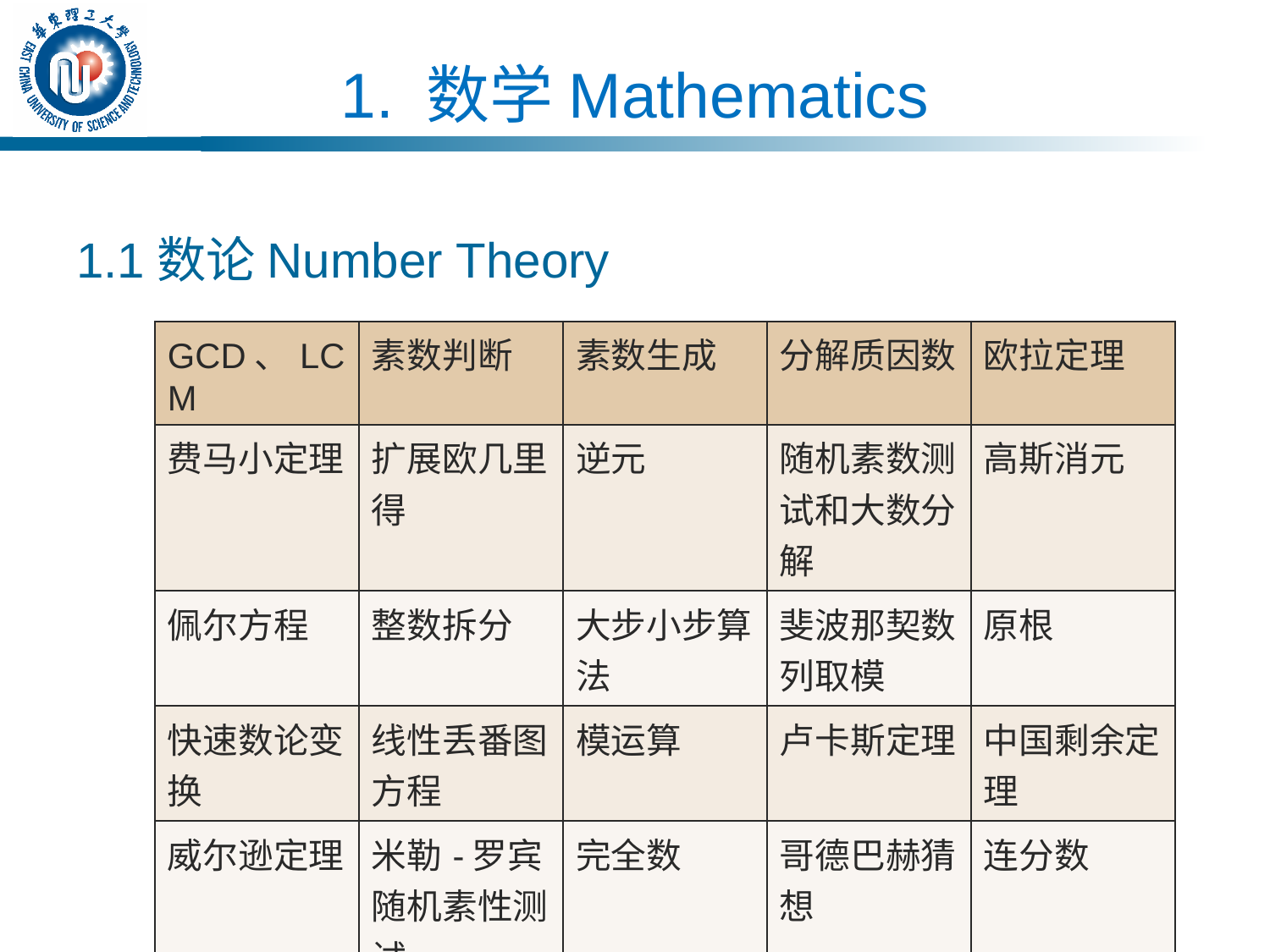

# 1. 数学Mathematics
1.1数论Number Theory

| GCD、LCM | 素数判断 | 素数生成 | 分解质因数 | 欧拉定理 |
| --- | --- | --- | --- | --- |
| 费马小定理 | 扩展欧几里得 | 逆元 | 随机素数测试和大数分解 | 高斯消元 |
| 佩尔方程 | 整数拆分 | 大步小步算法 | 斐波那契数列取模 | 原根 |
| 快速数论变换 | 线性丢番图方程 | 模运算 | 卢卡斯定理 | 中国剩余定理 |
| 威尔逊定理 | 米勒-罗宾随机素性测试 | 完全数 | 哥德巴赫猜想 | 连分数 |